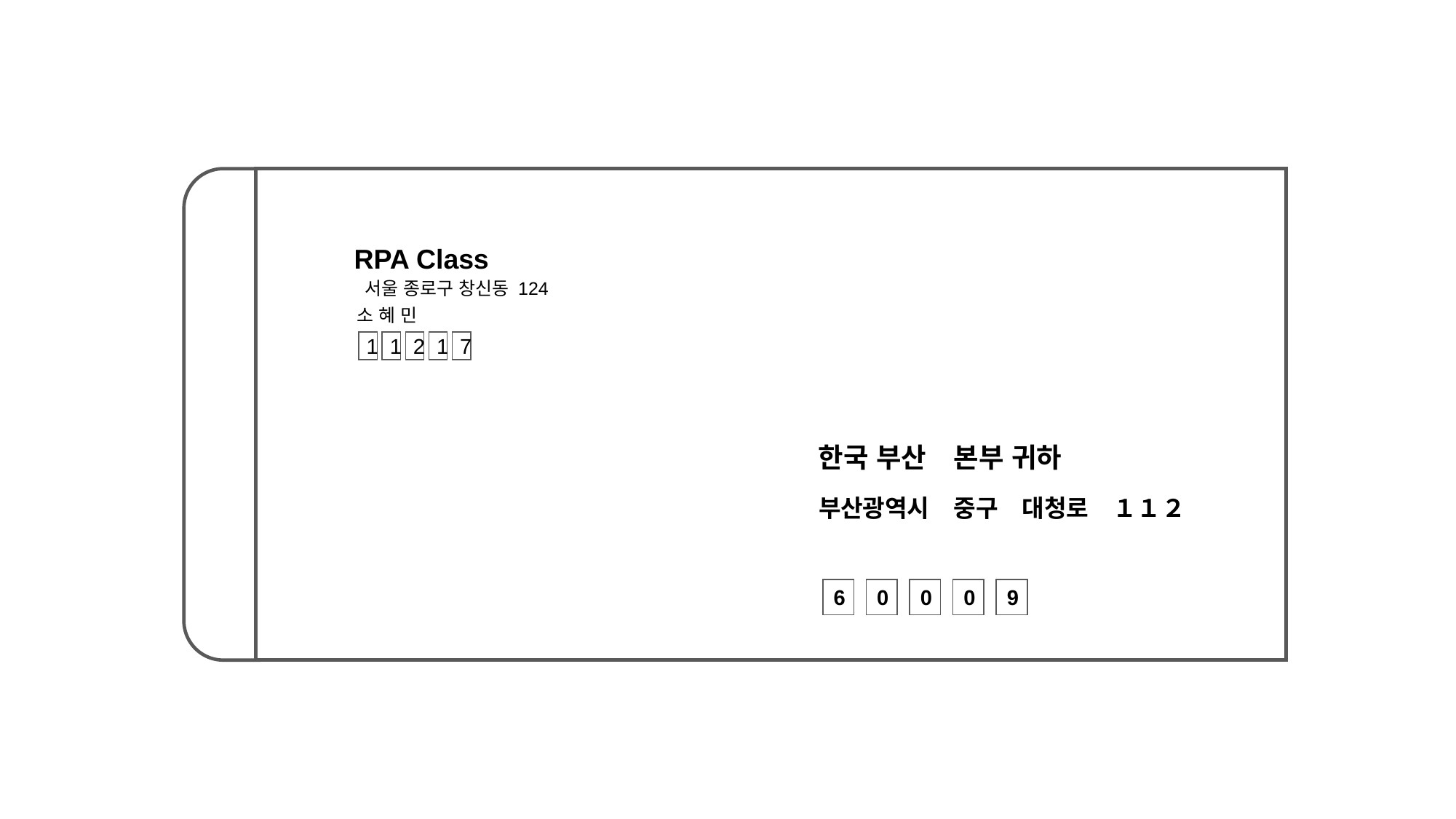

RPA Class
서울 종로구 창신동 124
소 혜 민
1
1
2
1
7
한국 부산　본부 귀하
부산광역시　중구　대청로　１１２
6
0
0
0
9